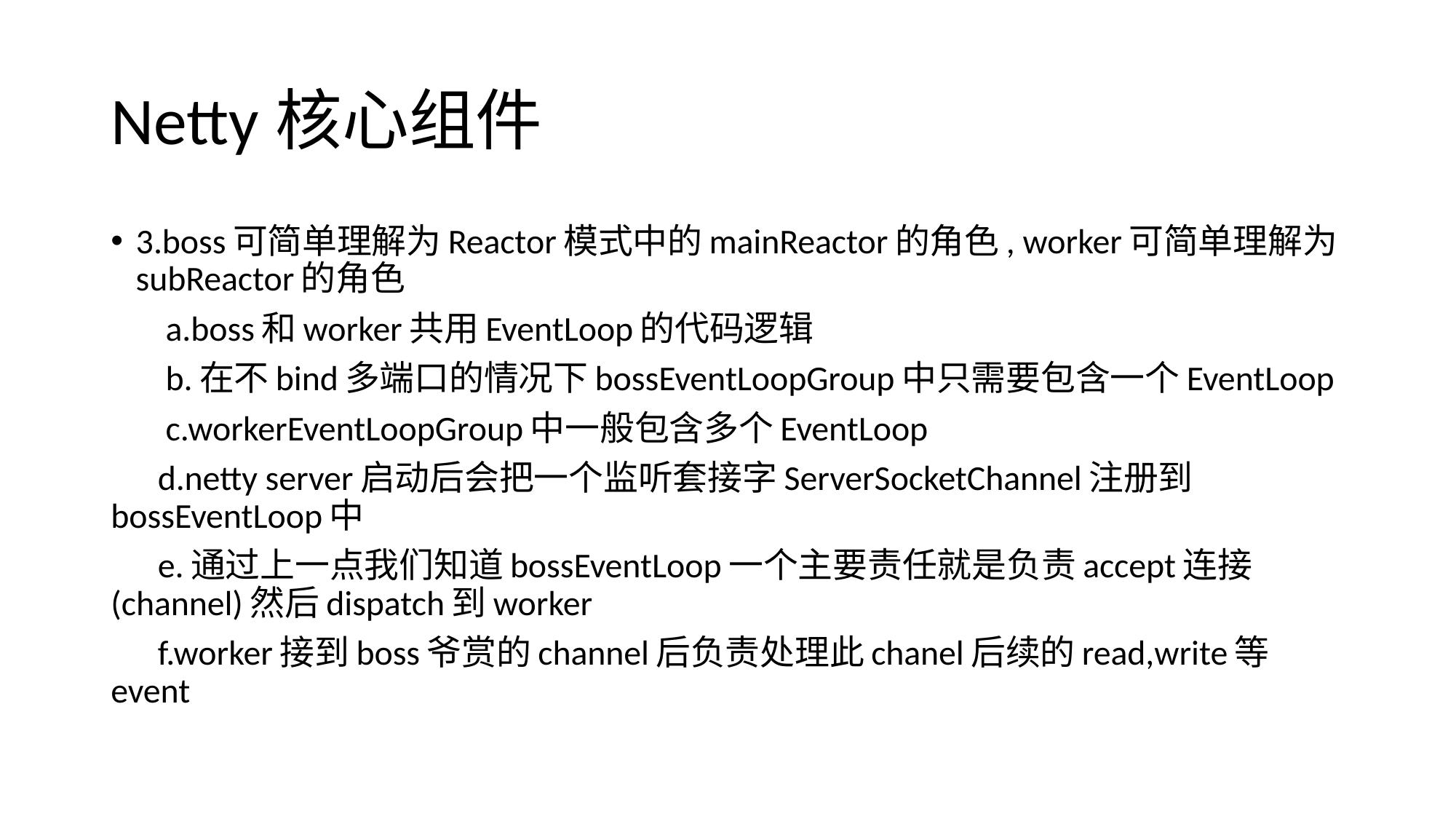

# Netty核心组件
3.boss可简单理解为Reactor模式中的mainReactor的角色, worker可简单理解为subReactor的角色
       a.boss和worker共用EventLoop的代码逻辑
       b.在不bind多端口的情况下bossEventLoopGroup中只需要包含一个EventLoop
       c.workerEventLoopGroup中一般包含多个EventLoop
      d.netty server启动后会把一个监听套接字ServerSocketChannel注册到bossEventLoop中
      e.通过上一点我们知道bossEventLoop一个主要责任就是负责accept连接(channel)然后dispatch到worker
      f.worker接到boss爷赏的channel后负责处理此chanel后续的read,write等event